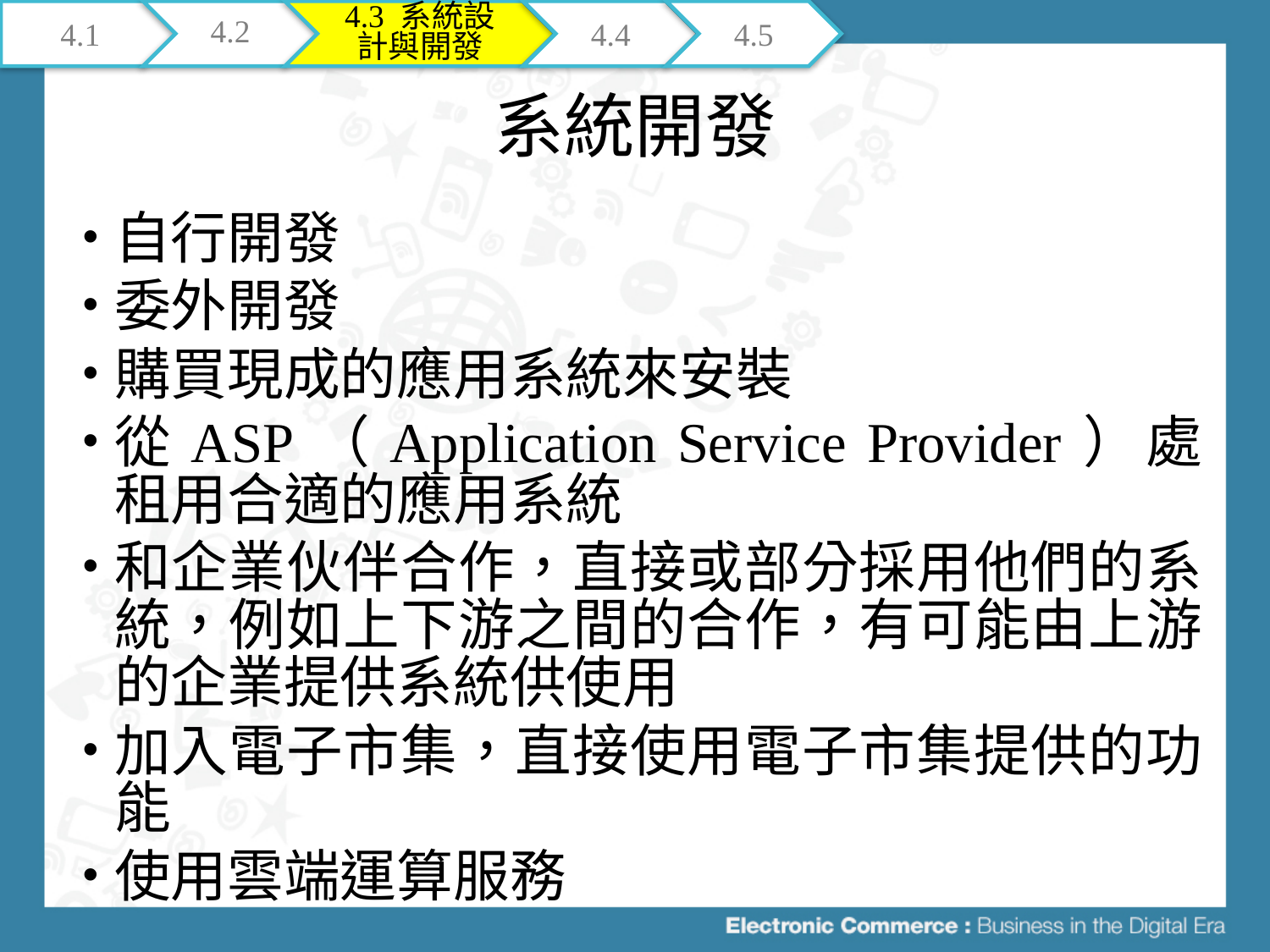

4.1
4.2
4.3 系統設計與開發
4.4
4.5
# 系統開發
自行開發
委外開發
購買現成的應用系統來安裝
從ASP（Application Service Provider）處租用合適的應用系統
和企業伙伴合作，直接或部分採用他們的系統，例如上下游之間的合作，有可能由上游的企業提供系統供使用
加入電子市集，直接使用電子市集提供的功能
使用雲端運算服務